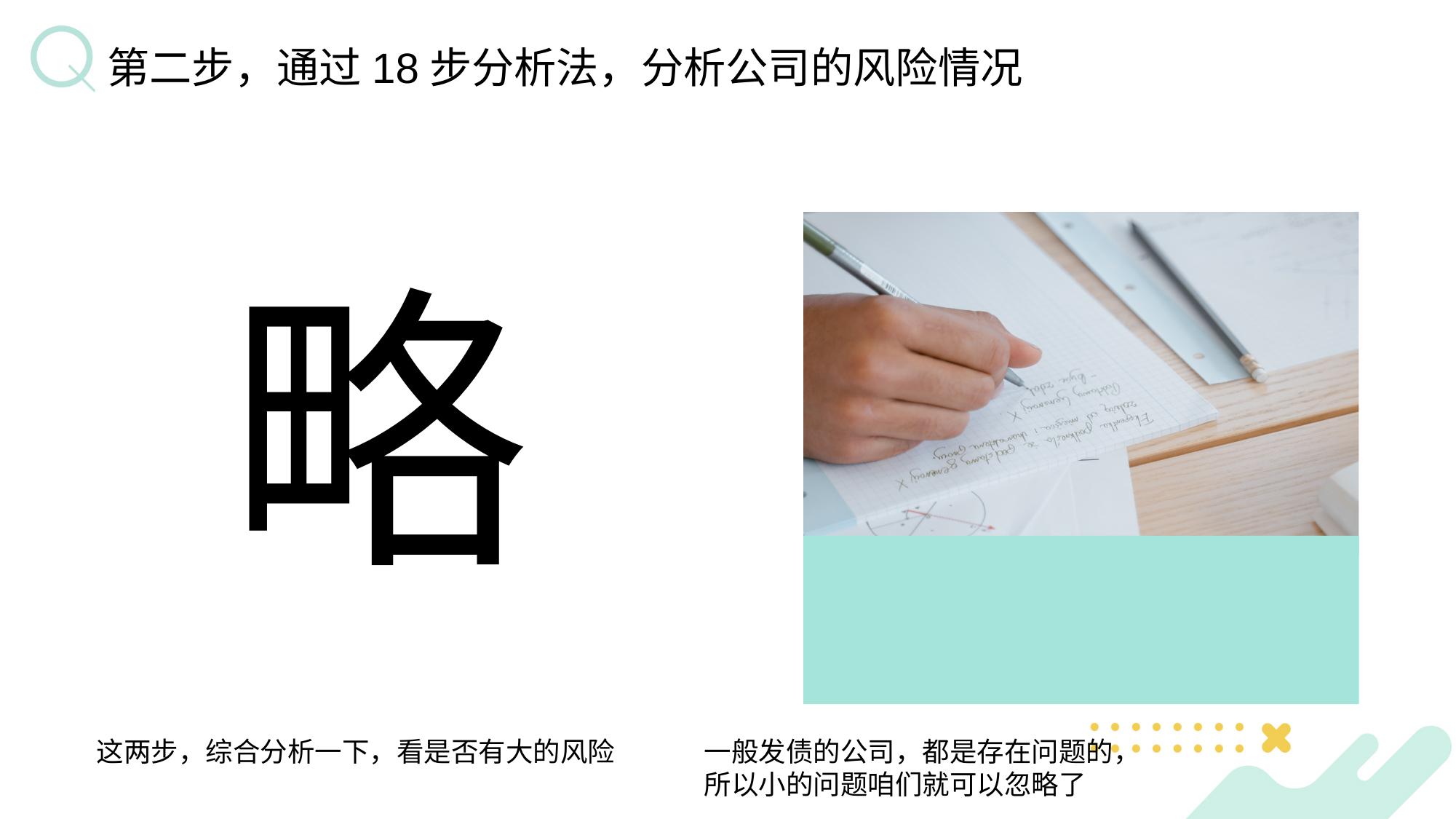

第二步，通过18步分析法，分析公司的风险情况

略

这两步，综合分析一下，看是否有大的风险
一般发债的公司，都是存在问题的，所以小的问题咱们就可以忽略了